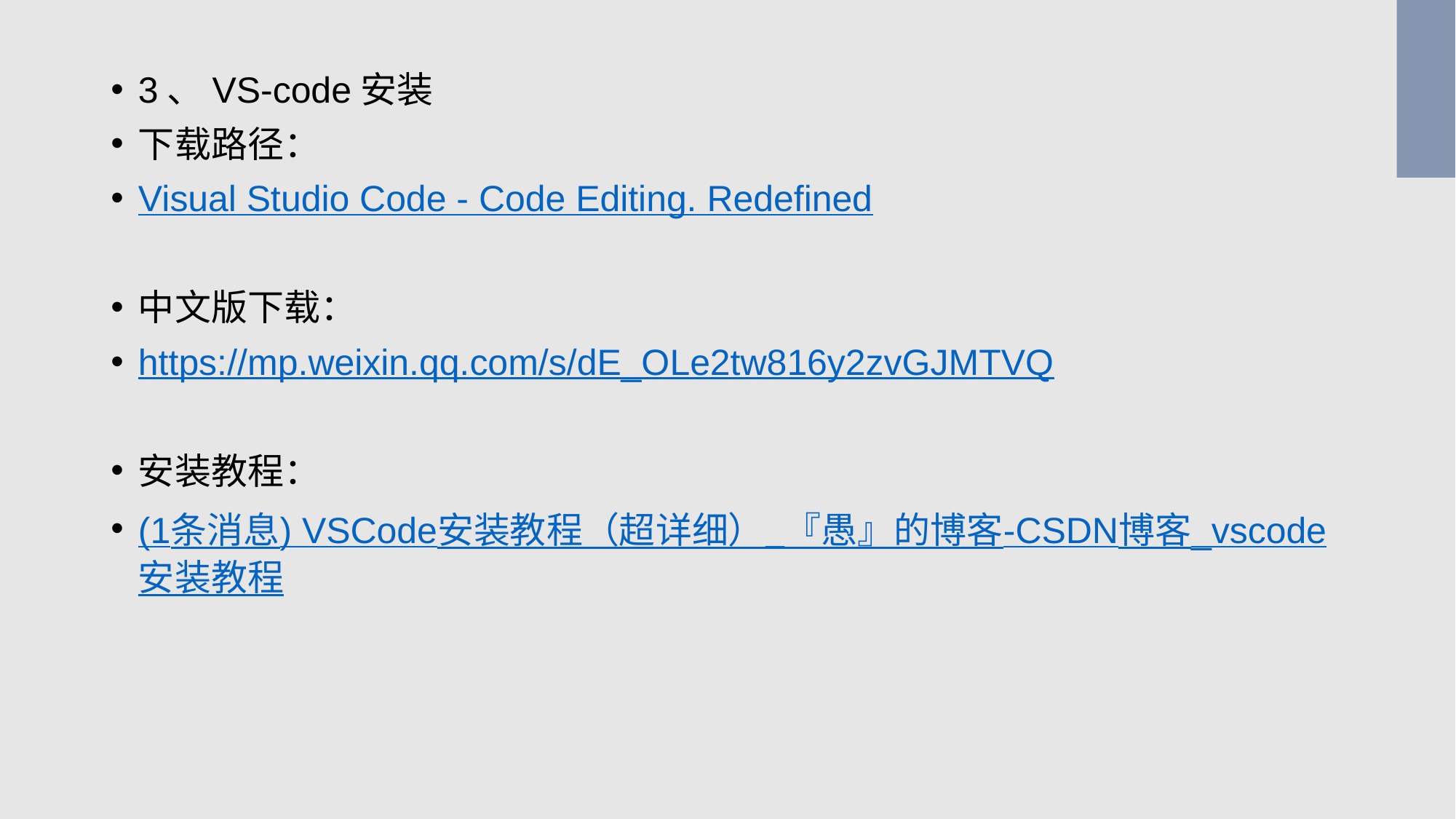

3、VS-code安装
下载路径：
Visual Studio Code - Code Editing. Redefined

中文版下载：
https://mp.weixin.qq.com/s/dE_OLe2tw816y2zvGJMTVQ

安装教程：
(1条消息) VSCode安装教程（超详细）_『愚』的博客-CSDN博客_vscode安装教程